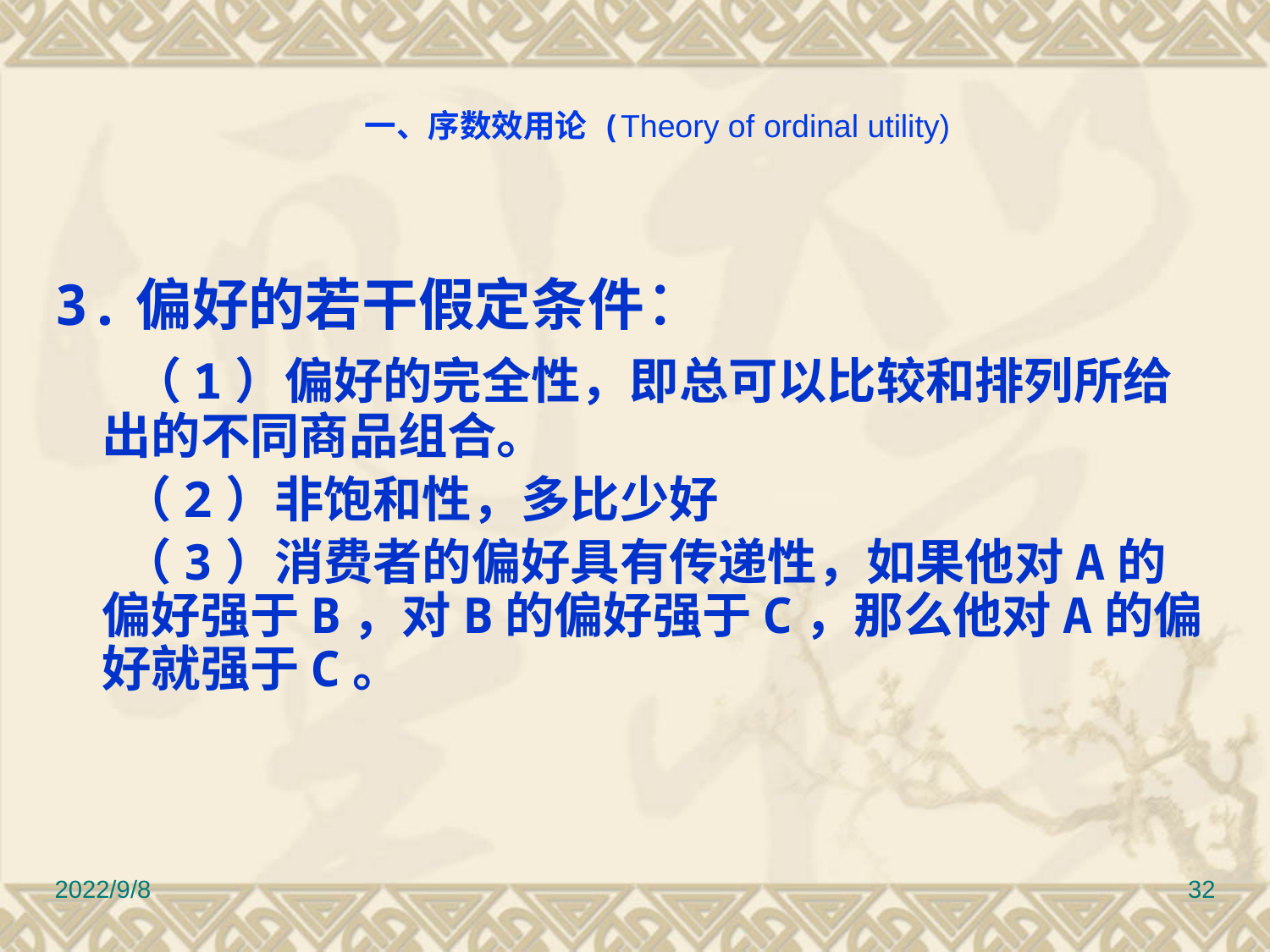

一、序数效用论 (Theory of ordinal utility)
3.偏好的若干假定条件：
     （1）偏好的完全性，即总可以比较和排列所给出的不同商品组合。
     （2）非饱和性，多比少好
     （3）消费者的偏好具有传递性，如果他对A的偏好强于B，对B的偏好强于C，那么他对A的偏好就强于C。

2022/9/8
32